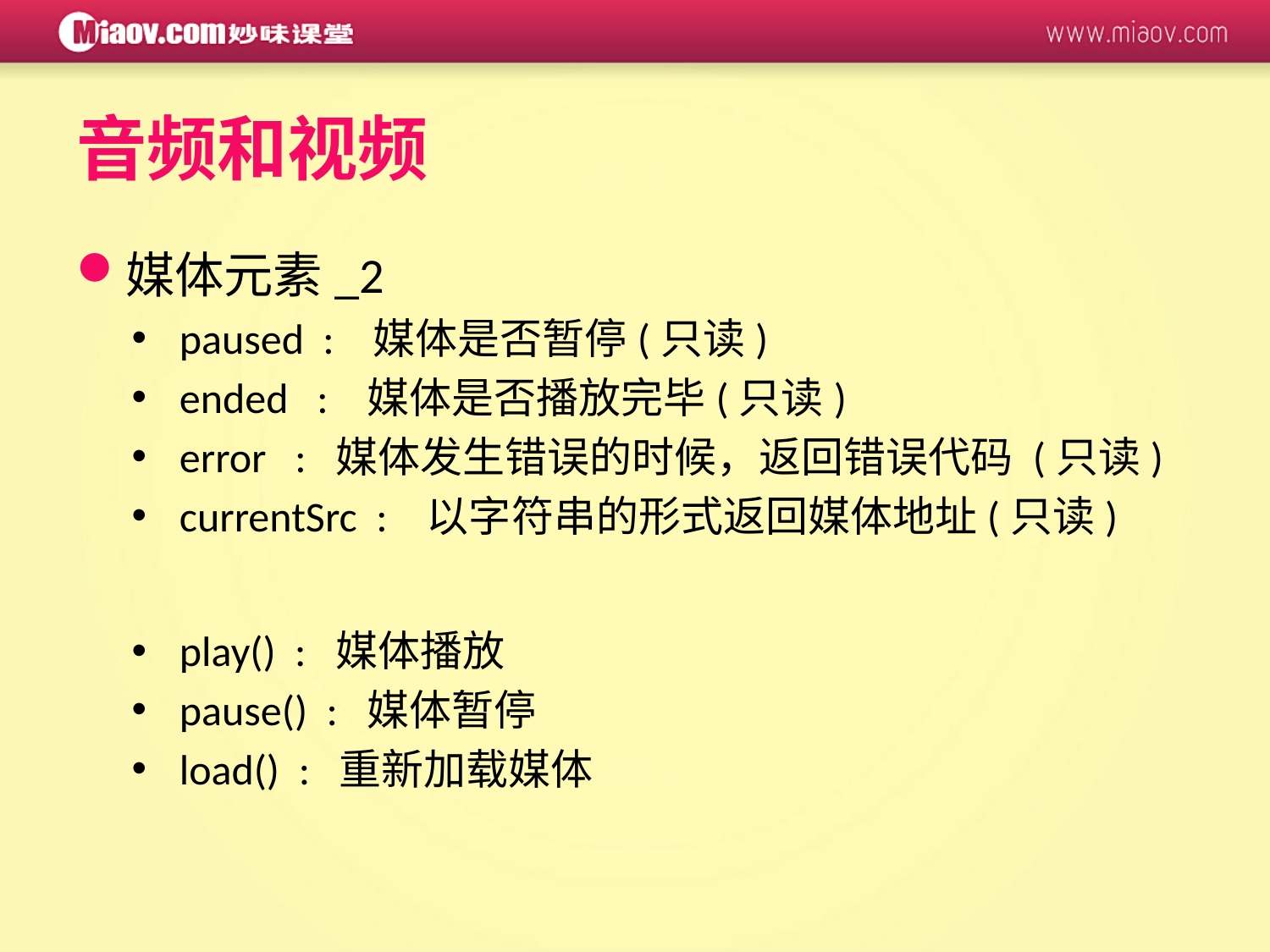

音频和视频
媒体元素_2
paused  :   媒体是否暂停(只读)
ended   :   媒体是否播放完毕(只读)
error   :  媒体发生错误的时候，返回错误代码 (只读)
currentSrc  :   以字符串的形式返回媒体地址(只读)

play()  :  媒体播放
pause()  :  媒体暂停
load()  :  重新加载媒体